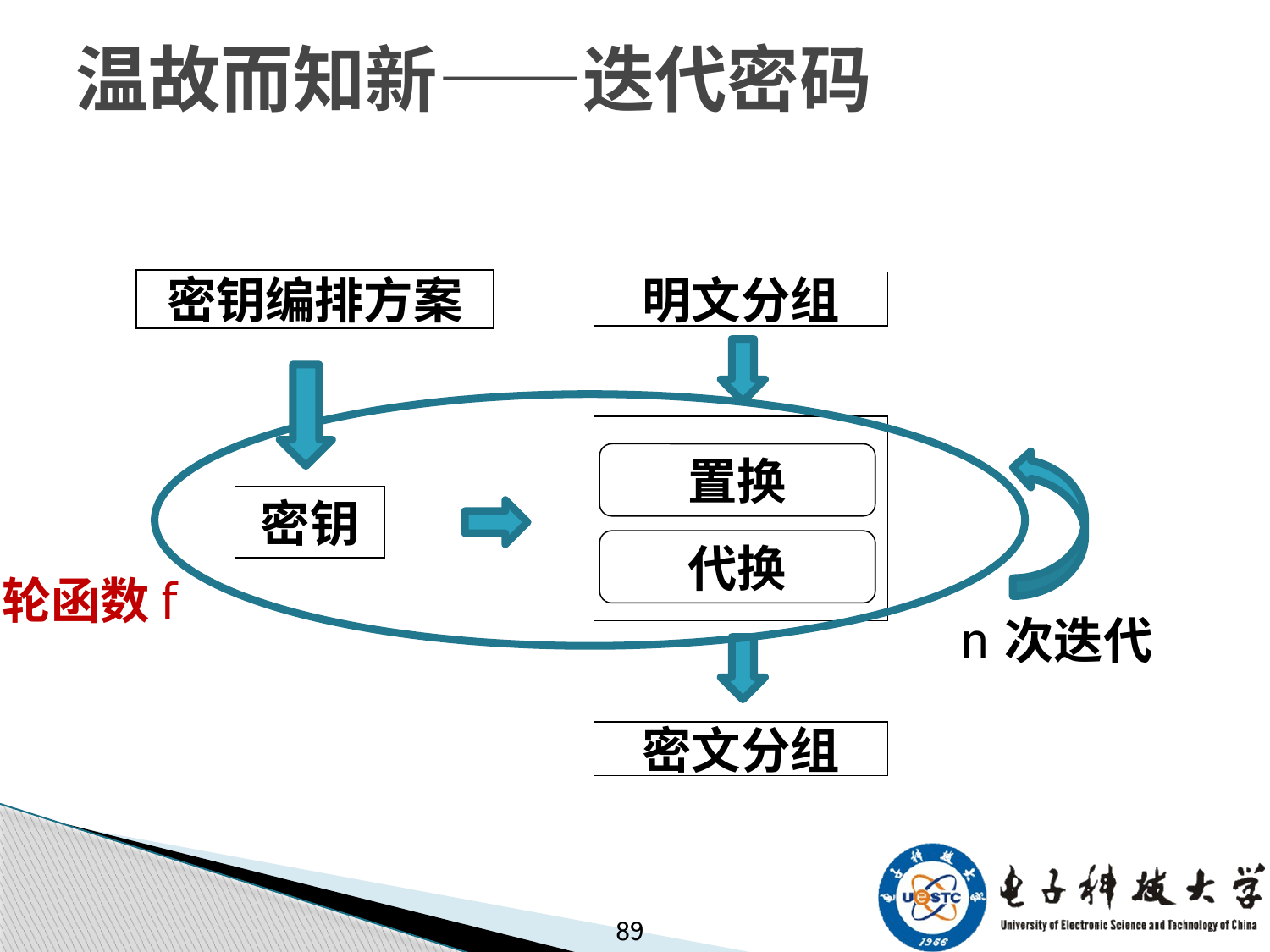

# 温故而知新——迭代密码
密钥编排方案
明文分组

置换
密钥
代换
n次迭代
密文分组

轮函数f

89